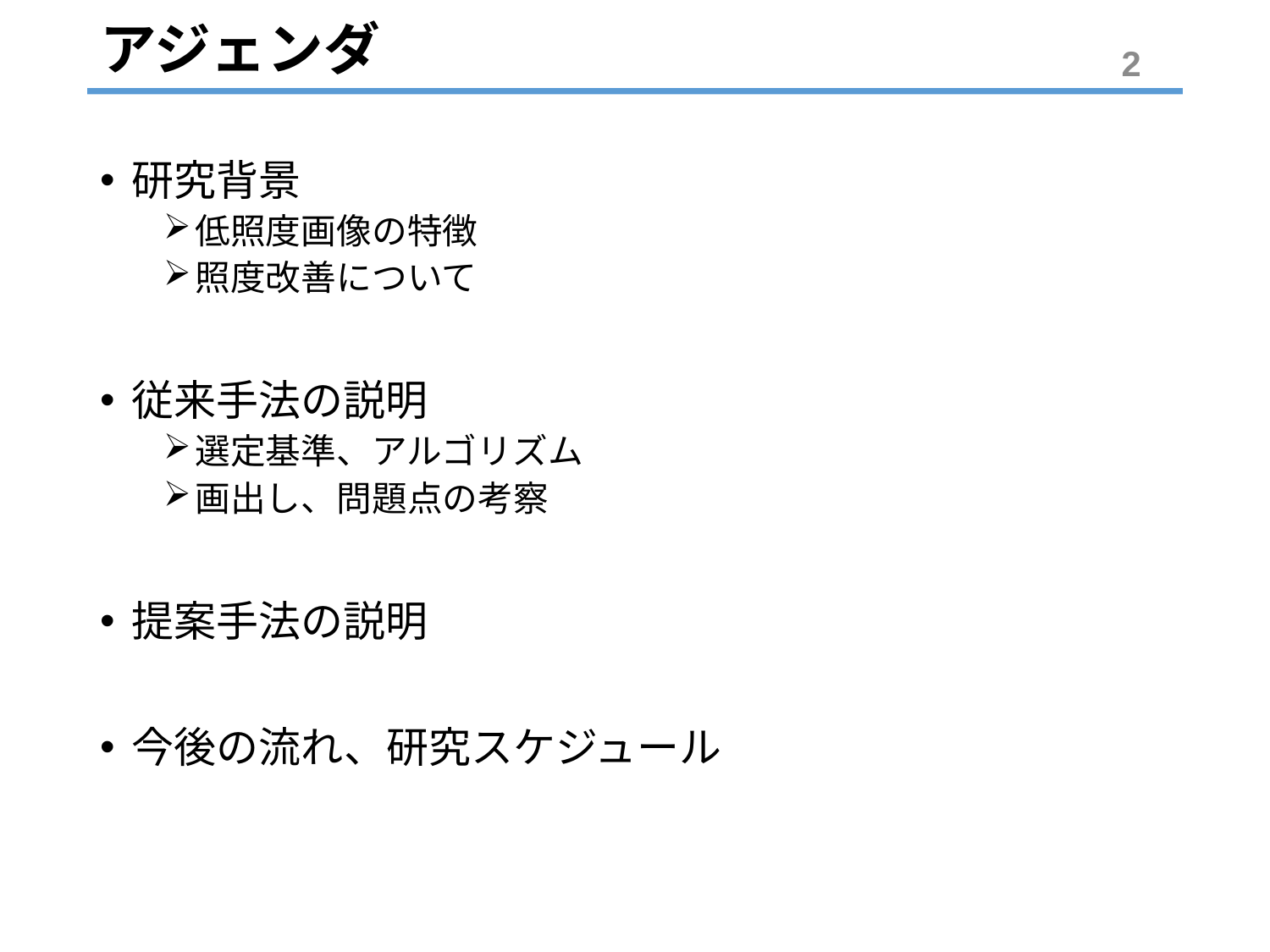

# アジェンダ
2
研究背景
低照度画像の特徴
照度改善について

従来手法の説明
選定基準、アルゴリズム
画出し、問題点の考察

提案手法の説明

今後の流れ、研究スケジュール